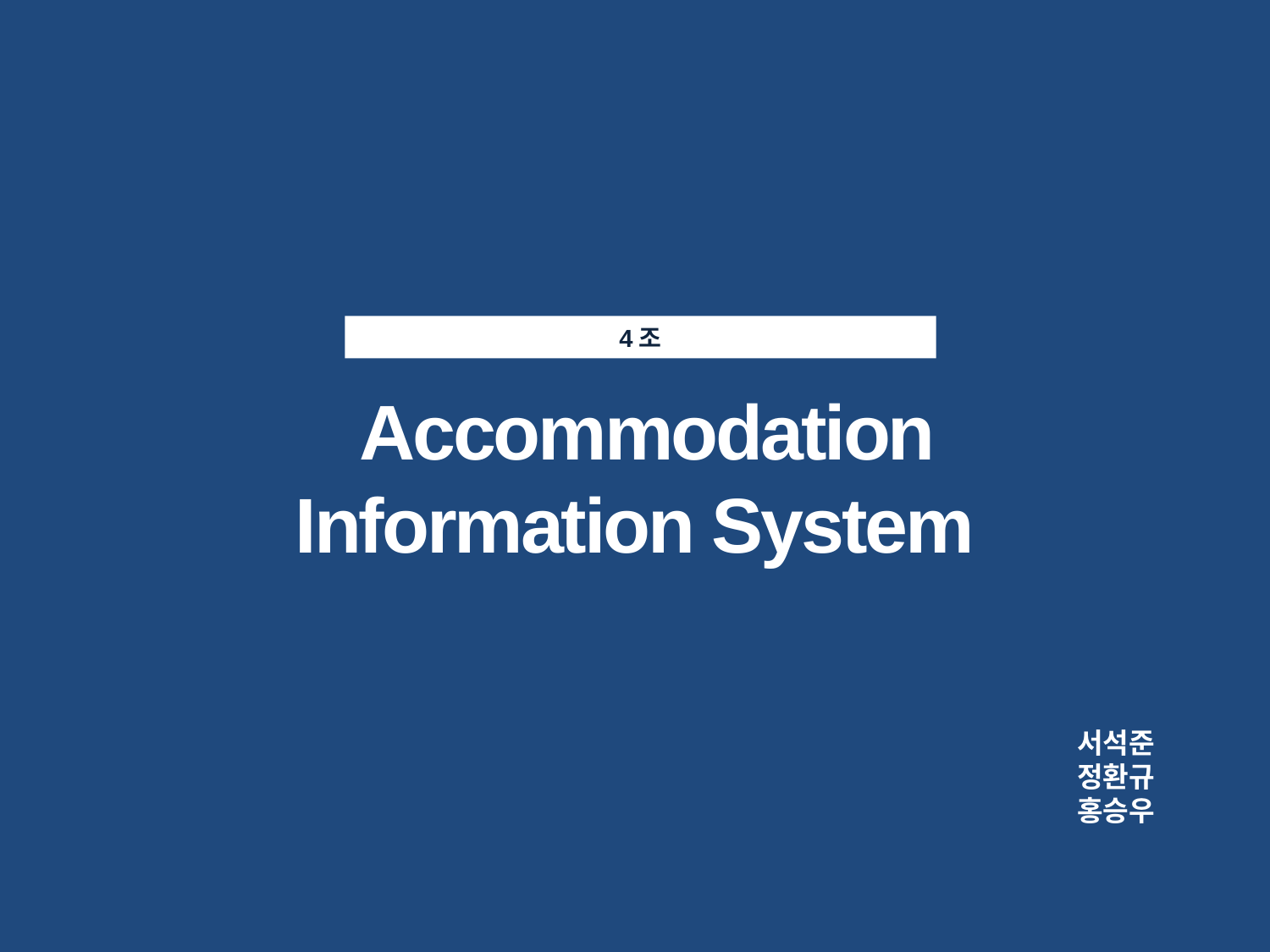

4조
 Accommodation Information System
서석준
정환규
홍승우